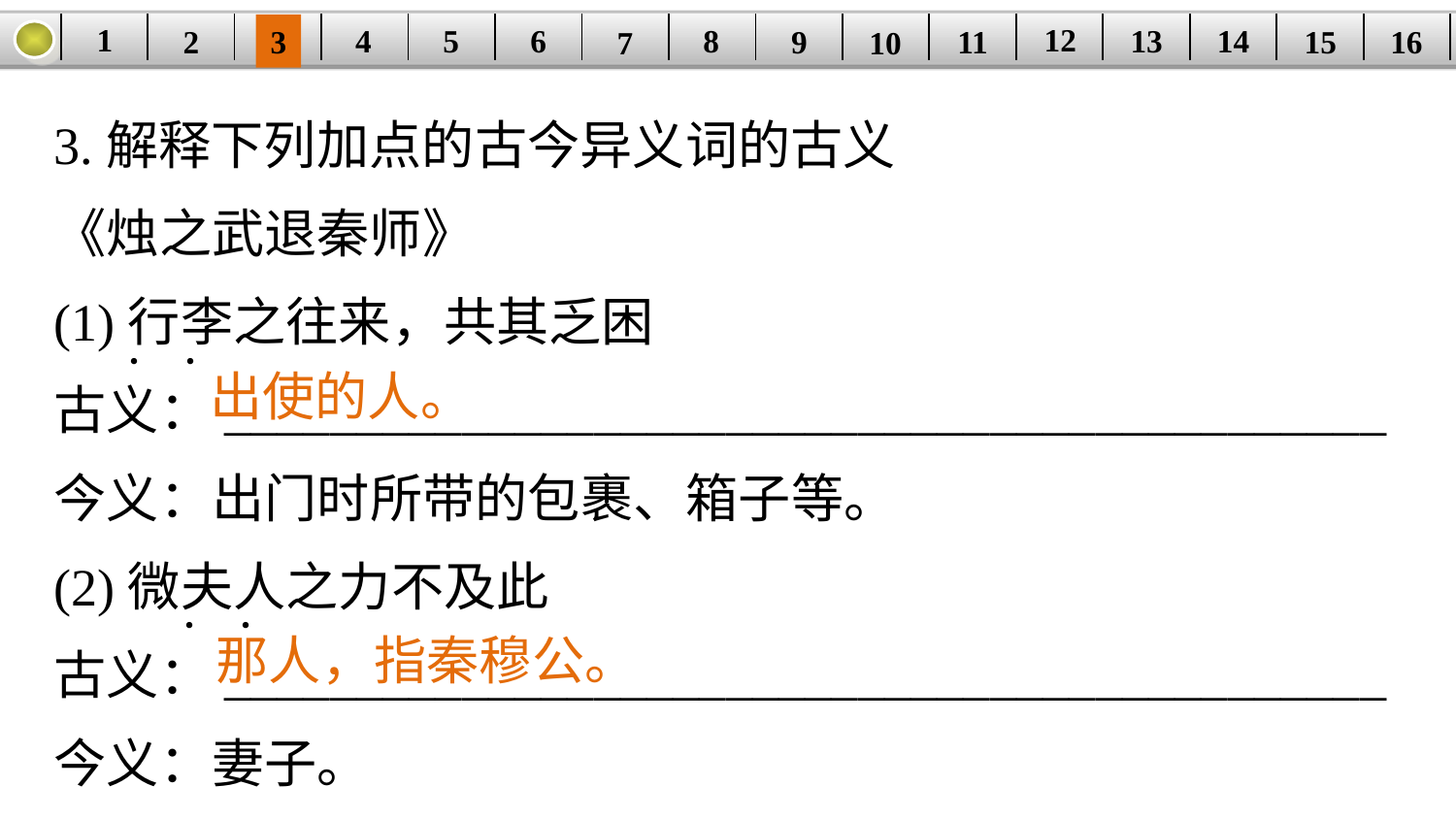

1
12
6
14
8
5
|  |  |  |  |  |  |  |  |  |  |  |  |  |  |  |  |
| --- | --- | --- | --- | --- | --- | --- | --- | --- | --- | --- | --- | --- | --- | --- | --- |
13
4
15
2
9
3
11
16
10
7

3.解释下列加点的古今异义词的古义
《烛之武退秦师》
(1)行李之往来，共其乏困
古义：____________________________________________
今义：出门时所带的包裹、箱子等。
(2)微夫人之力不及此
古义：____________________________________________
今义：妻子。
·   ·
出使的人。
·   ·
那人，指秦穆公。